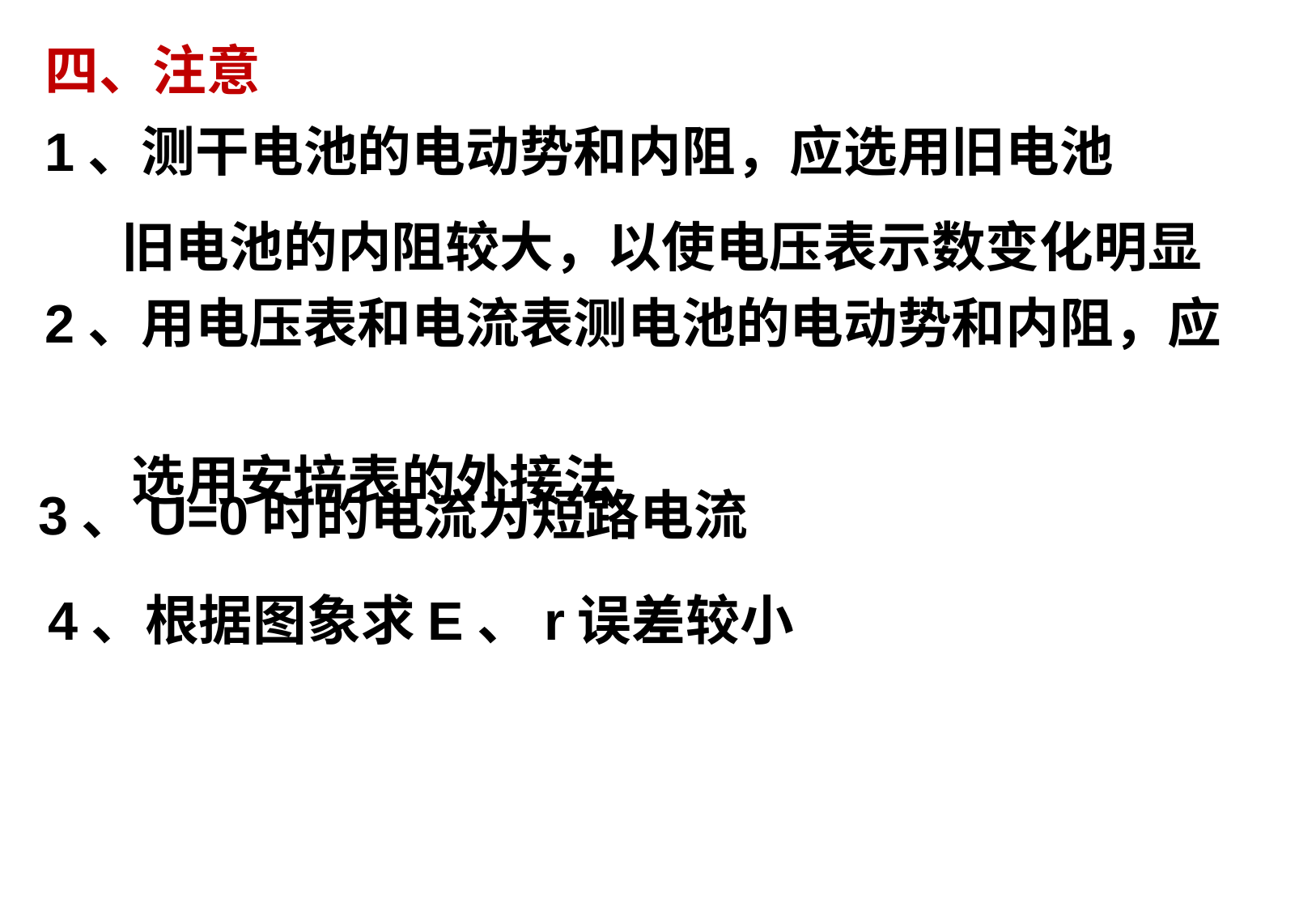

四、注意
1、测干电池的电动势和内阻，应选用旧电池
旧电池的内阻较大，以使电压表示数变化明显
2、用电压表和电流表测电池的电动势和内阻，应
      选用安培表的外接法
3、U=0时的电流为短路电流
4、根据图象求E、r误差较小